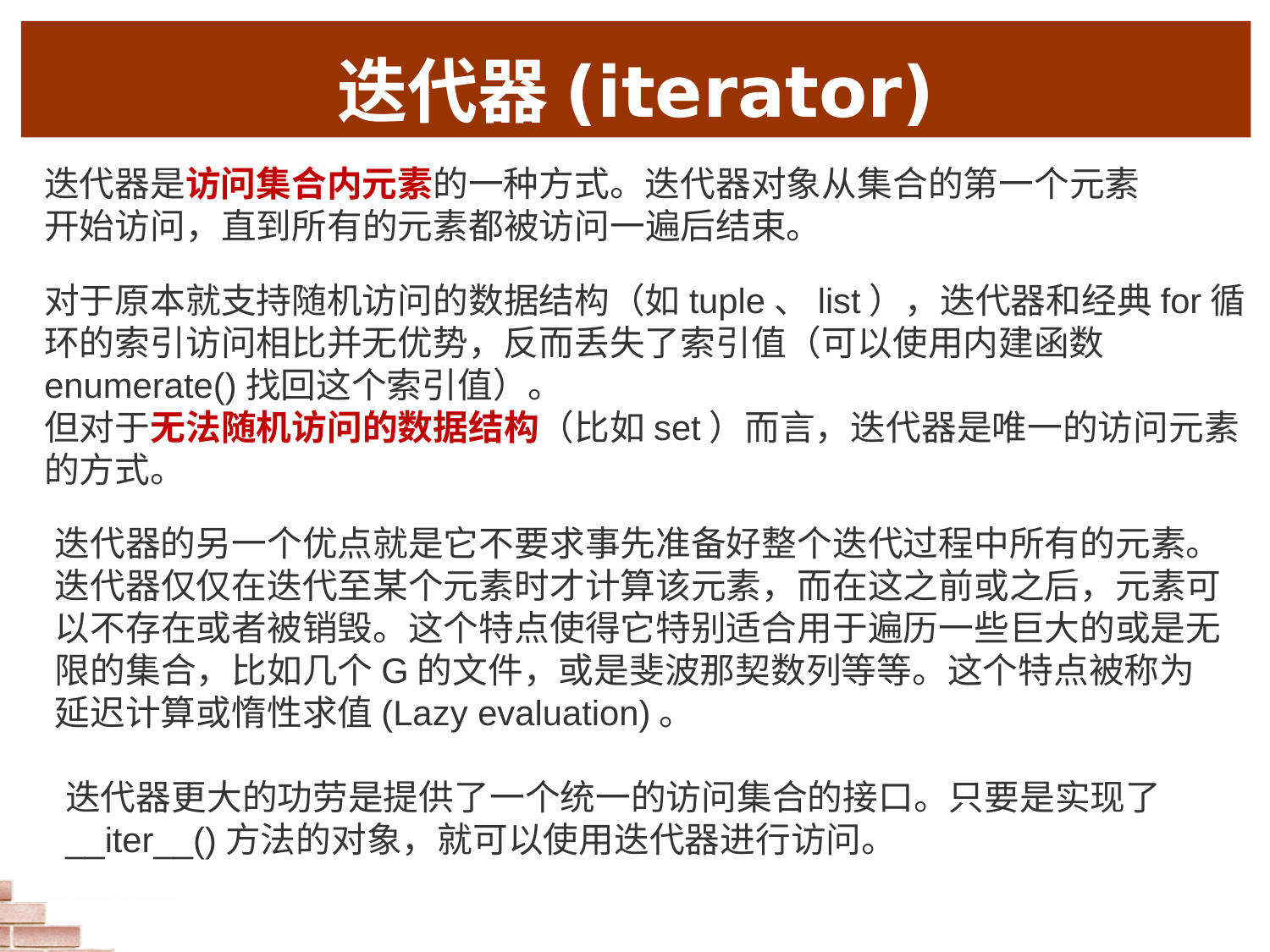

# 迭代器(iterator)
迭代器是访问集合内元素的一种方式。迭代器对象从集合的第一个元素开始访问，直到所有的元素都被访问一遍后结束。
对于原本就支持随机访问的数据结构（如tuple、list），迭代器和经典for循环的索引访问相比并无优势，反而丢失了索引值（可以使用内建函数enumerate()找回这个索引值）。
但对于无法随机访问的数据结构（比如set）而言，迭代器是唯一的访问元素的方式。
迭代器的另一个优点就是它不要求事先准备好整个迭代过程中所有的元素。迭代器仅仅在迭代至某个元素时才计算该元素，而在这之前或之后，元素可以不存在或者被销毁。这个特点使得它特别适合用于遍历一些巨大的或是无限的集合，比如几个G的文件，或是斐波那契数列等等。这个特点被称为延迟计算或惰性求值(Lazy evaluation)。
迭代器更大的功劳是提供了一个统一的访问集合的接口。只要是实现了__iter__()方法的对象，就可以使用迭代器进行访问。